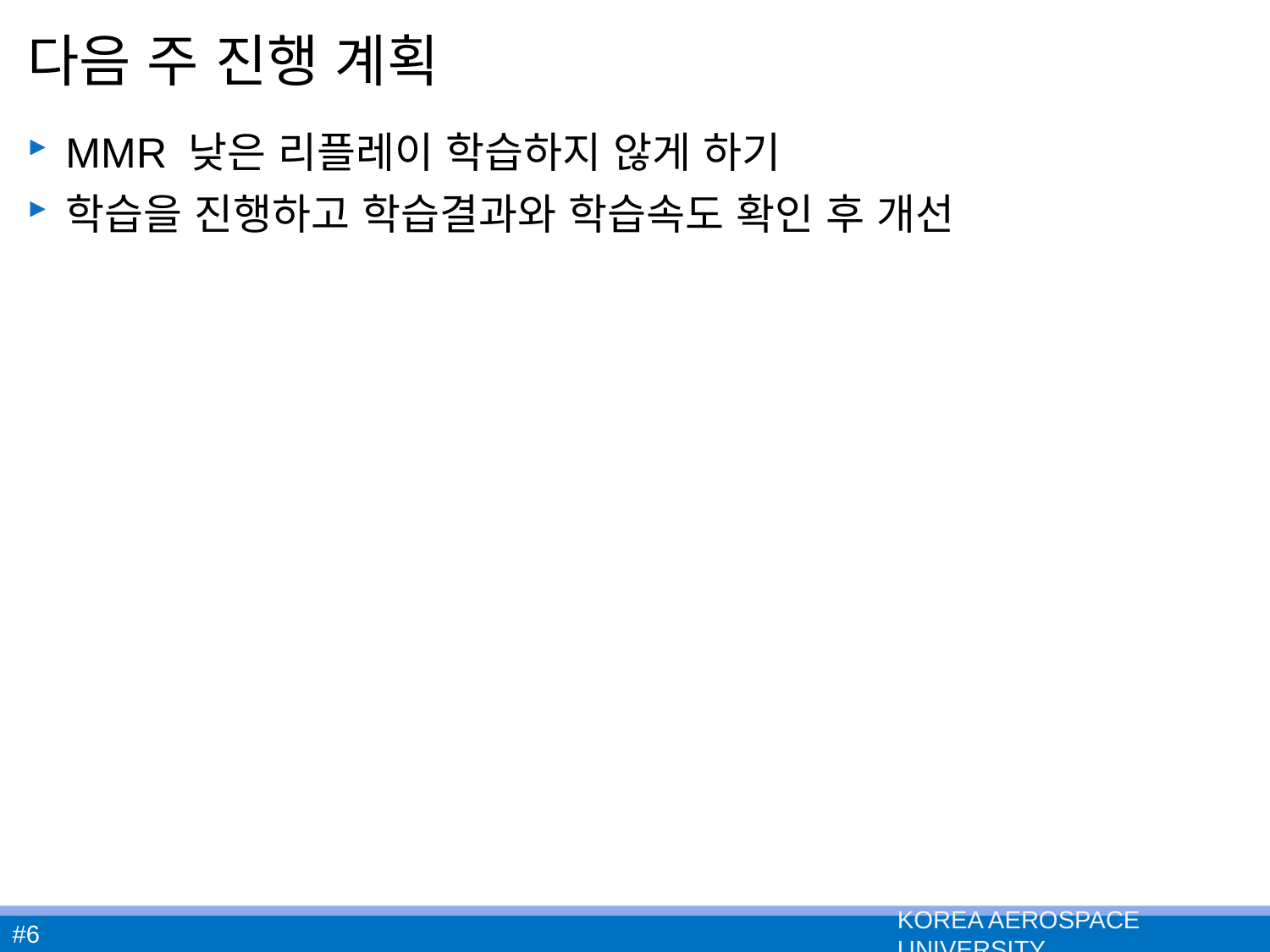

# 다음 주 진행 계획
MMR 낮은 리플레이 학습하지 않게 하기
학습을 진행하고 학습결과와 학습속도 확인 후 개선
#6